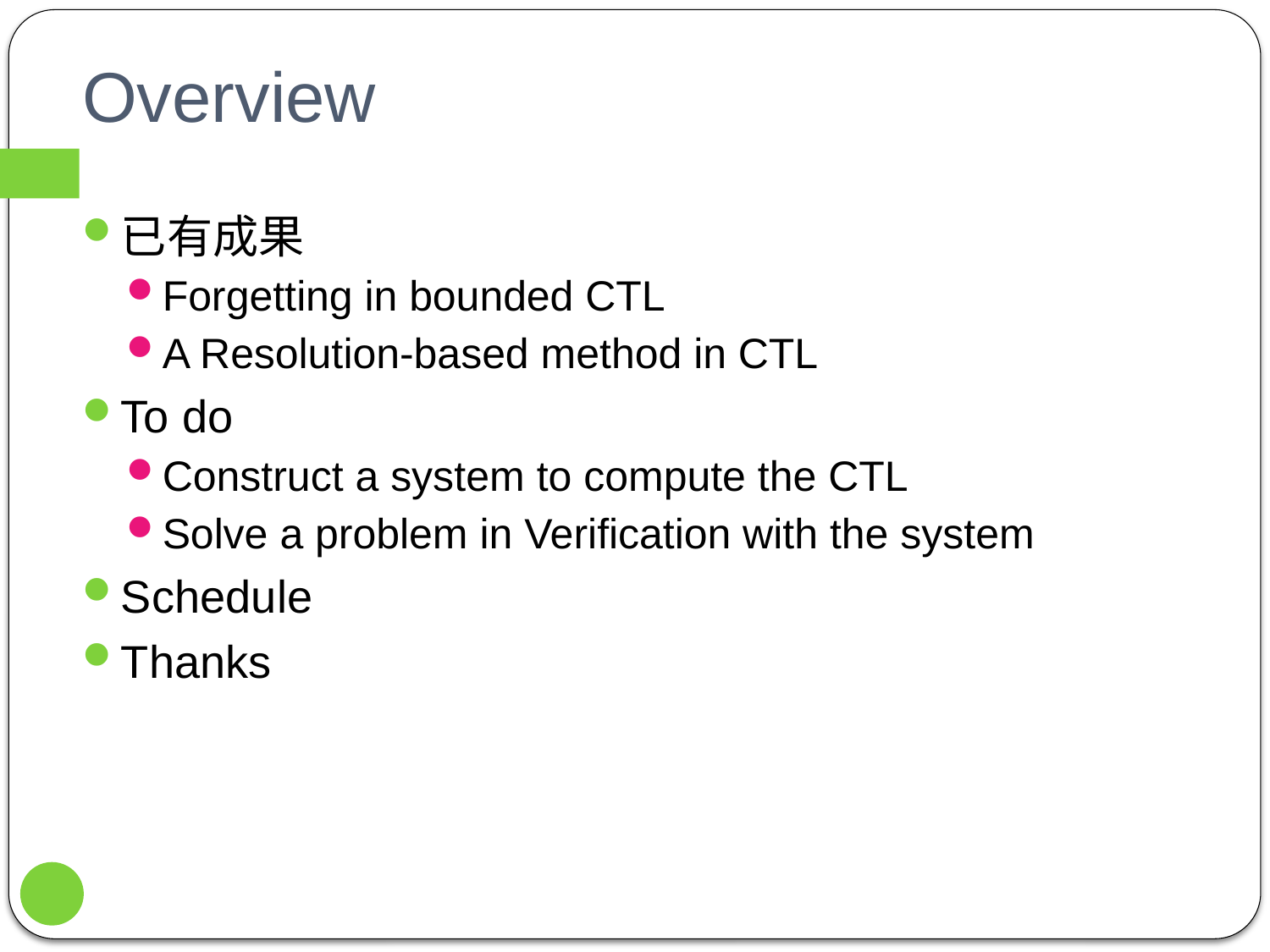

# Overview
已有成果
Forgetting in bounded CTL
A Resolution-based method in CTL
To do
Construct a system to compute the CTL
Solve a problem in Verification with the system
Schedule
Thanks

4